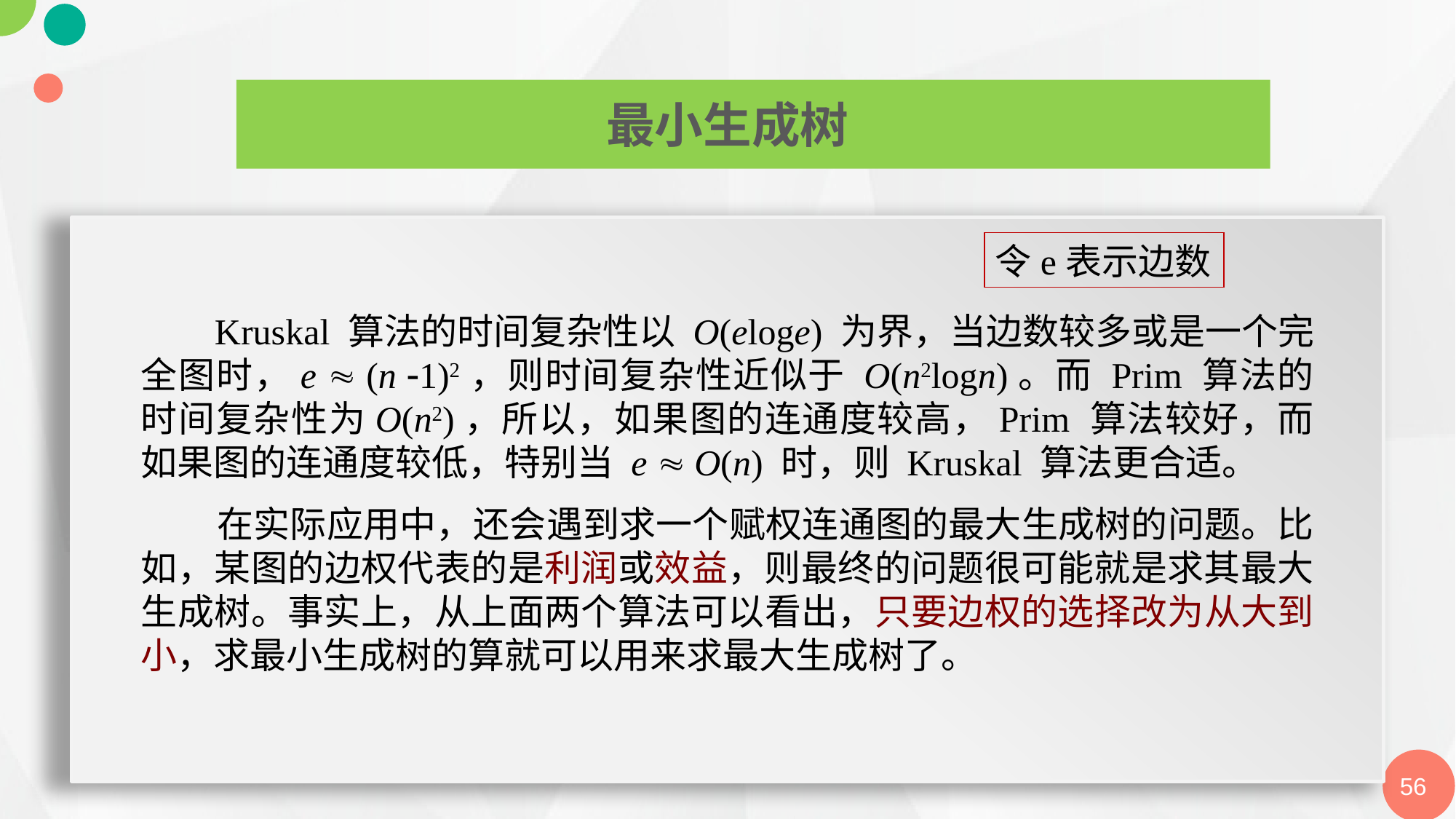

最小生成树
令e表示边数
        Kruskal 算法的时间复杂性以 O(eloge) 为界，当边数较多或是一个完全图时，e ≈ (n −1)2，则时间复杂性近似于 O(n2logn)。而 Prim 算法的时间复杂性为O(n2)，所以，如果图的连通度较高，Prim 算法较好，而如果图的连通度较低，特别当 e ≈ O(n) 时，则 Kruskal 算法更合适。
        在实际应用中，还会遇到求一个赋权连通图的最大生成树的问题。比如，某图的边权代表的是利润或效益，则最终的问题很可能就是求其最大生成树。事实上，从上面两个算法可以看出，只要边权的选择改为从大到小，求最小生成树的算就可以用来求最大生成树了。